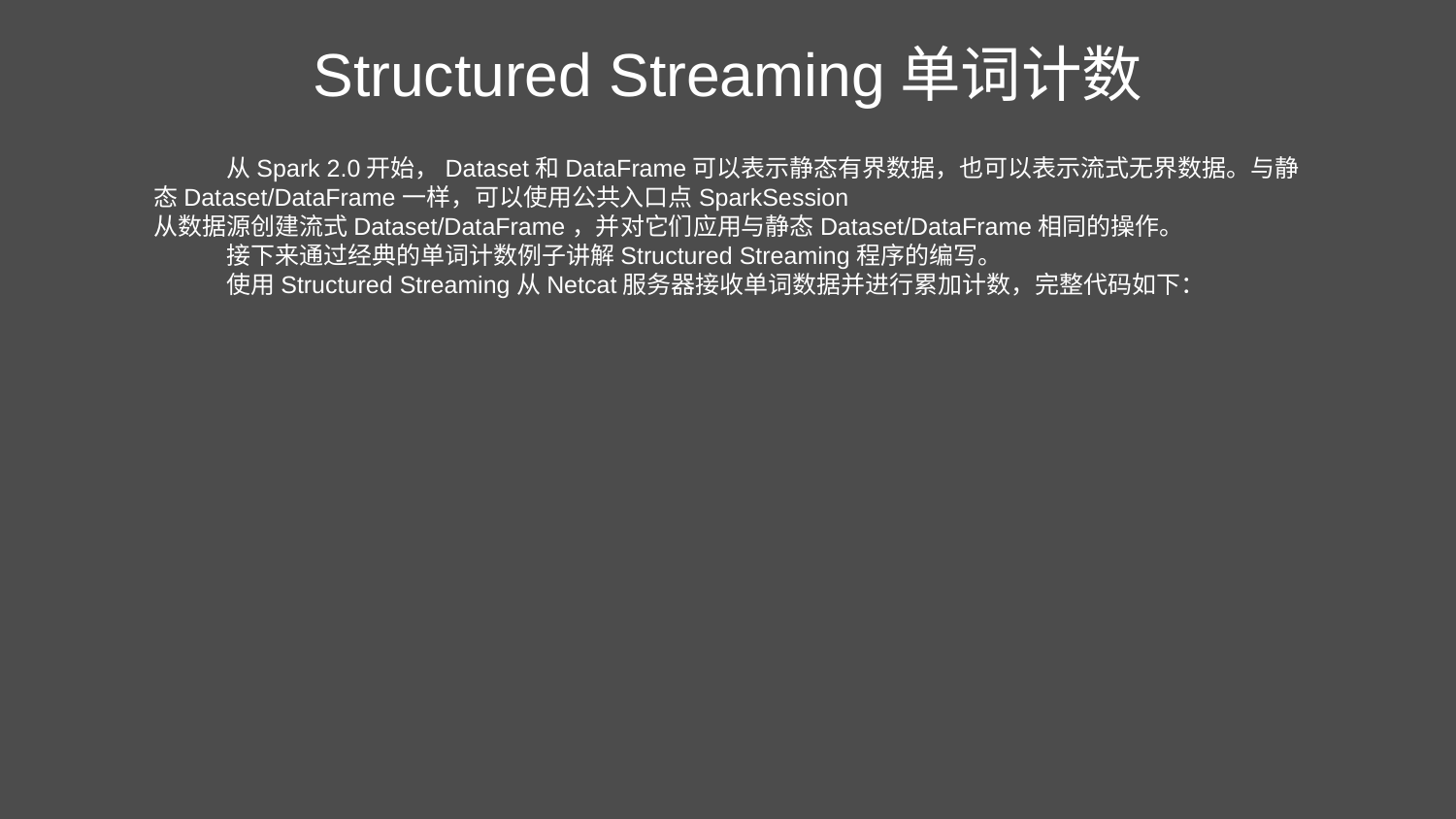

Structured Streaming单词计数

从Spark 2.0开始，Dataset和DataFrame可以表示静态有界数据，也可以表示流式无界数据。与静态Dataset/DataFrame一样，可以使用公共入口点SparkSession 从数据源创建流式Dataset/DataFrame，并对它们应用与静态Dataset/DataFrame相同的操作。
接下来通过经典的单词计数例子讲解Structured Streaming程序的编写。
使用Structured Streaming从Netcat服务器接收单词数据并进行累加计数，完整代码如下：